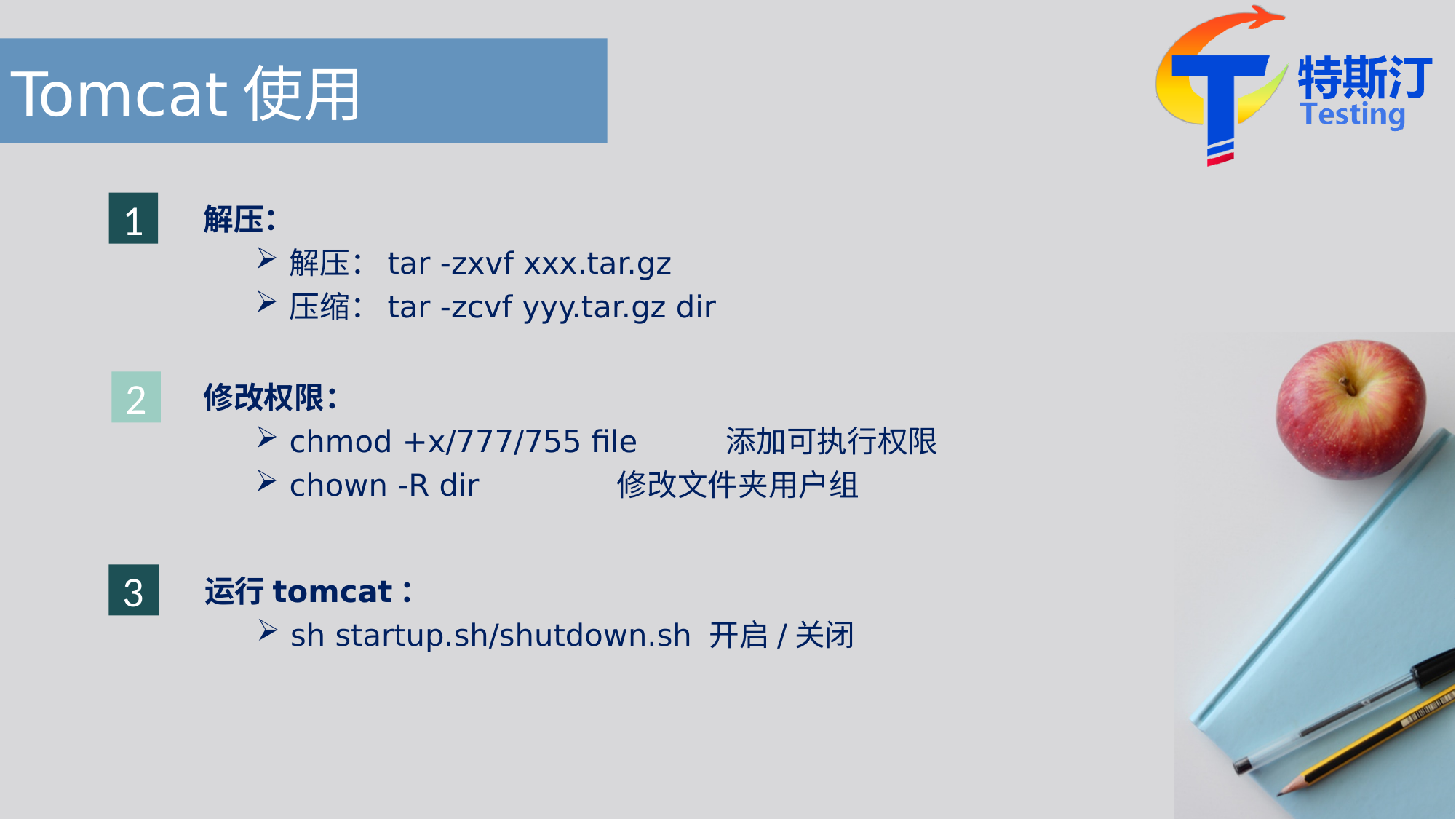

# Tomcat使用
1
解压：
解压：tar -zxvf xxx.tar.gz
压缩：tar -zcvf yyy.tar.gz dir
修改权限：
chmod +x/777/755 file	添加可执行权限
chown -R dir		修改文件夹用户组

2
3
运行tomcat：
sh startup.sh/shutdown.sh 开启/关闭